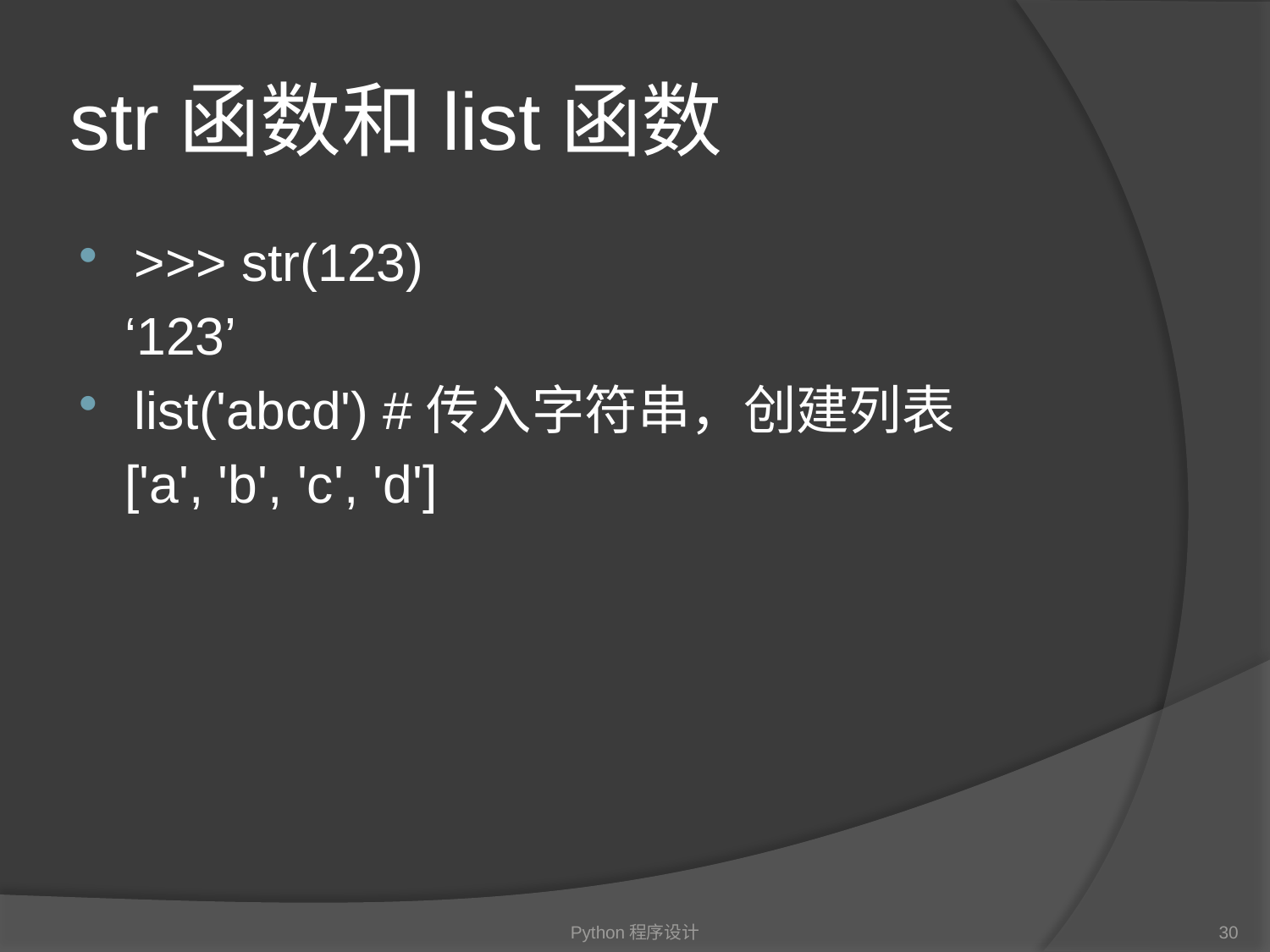

# str函数和list函数
>>> str(123)
   ‘123’
list('abcd') #传入字符串，创建列表
   ['a', 'b', 'c', 'd']

Python程序设计
30